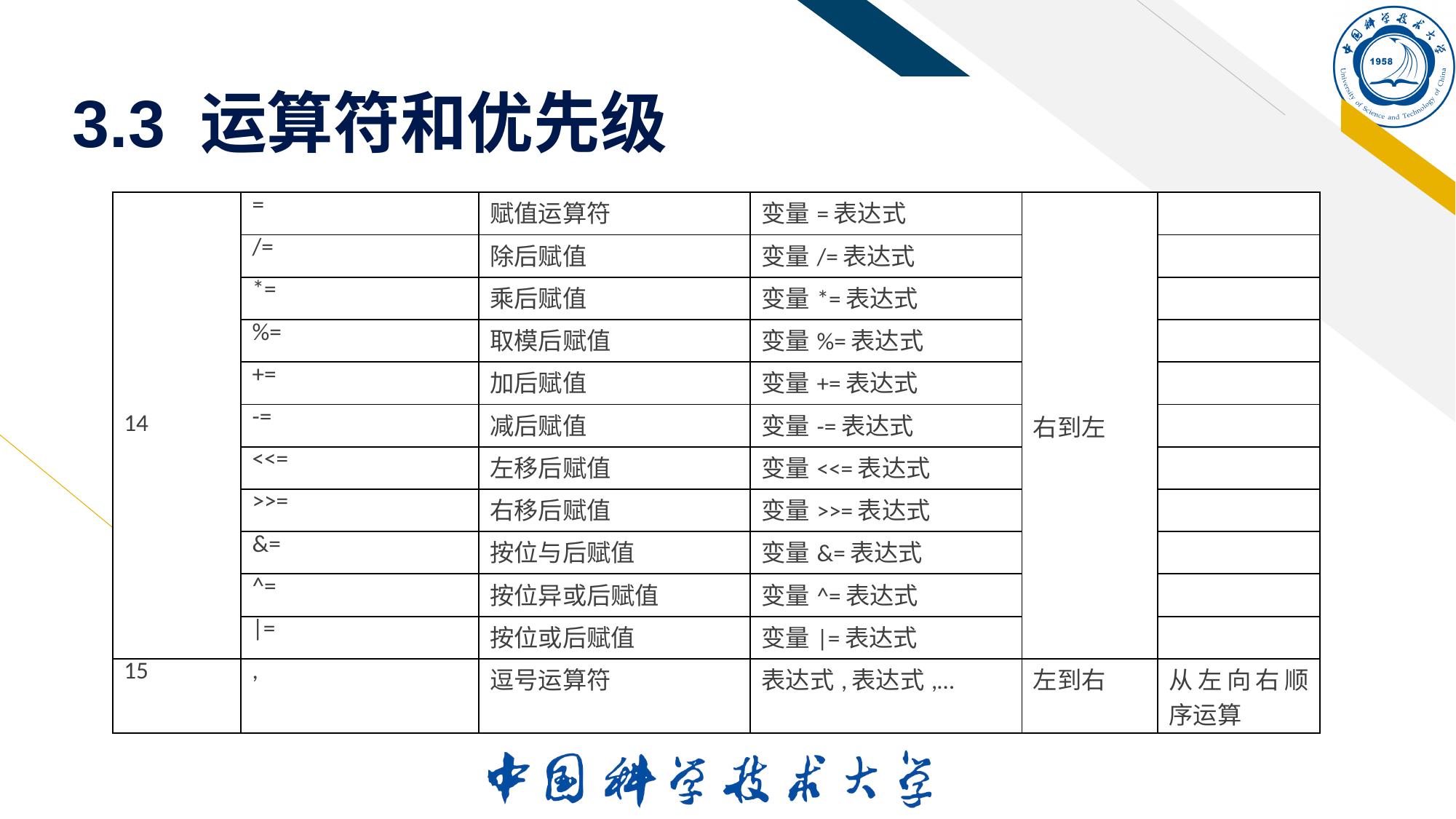

# 3.3 运算符和优先级
| 14 | = | 赋值运算符 | 变量=表达式 | 右到左 |  |
| --- | --- | --- | --- | --- | --- |
|  | /= | 除后赋值 | 变量/=表达式 |  |  |
|  | \*= | 乘后赋值 | 变量\*=表达式 |  |  |
|  | %= | 取模后赋值 | 变量%=表达式 |  |  |
|  | += | 加后赋值 | 变量+=表达式 |  |  |
|  | -= | 减后赋值 | 变量-=表达式 |  |  |
|  | <<= | 左移后赋值 | 变量<<=表达式 |  |  |
|  | >>= | 右移后赋值 | 变量>>=表达式 |  |  |
|  | &= | 按位与后赋值 | 变量&=表达式 |  |  |
|  | ^= | 按位异或后赋值 | 变量^=表达式 |  |  |
|  | |= | 按位或后赋值 | 变量|=表达式 |  |  |
| 15 | , | 逗号运算符 | 表达式,表达式,… | 左到右 | 从左向右顺序运算 |